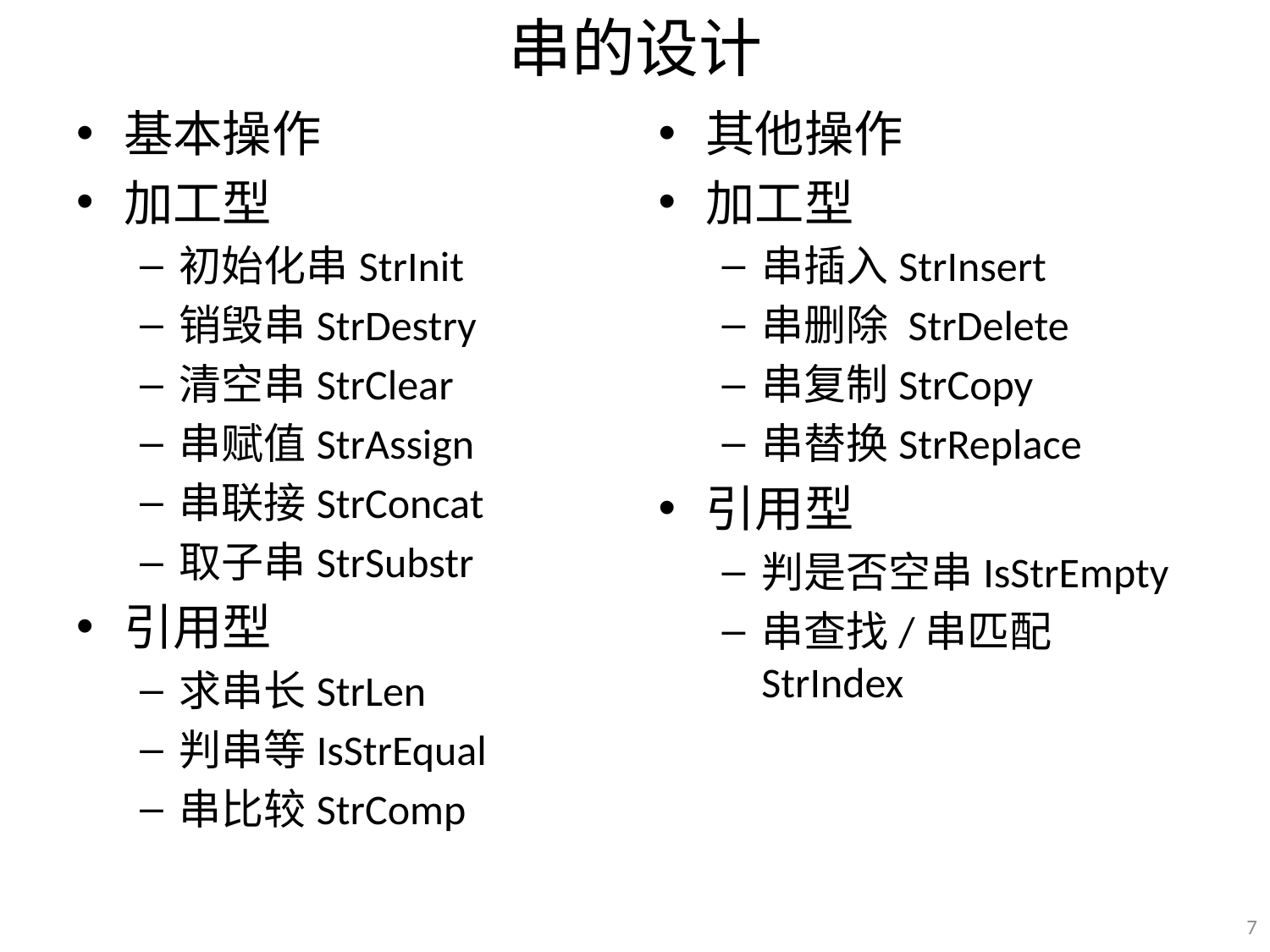

# 串的设计
基本操作
加工型
初始化串StrInit
销毁串StrDestry
清空串StrClear
串赋值StrAssign
串联接StrConcat
取子串StrSubstr
引用型
求串长StrLen
判串等IsStrEqual
串比较StrComp

其他操作
加工型
串插入StrInsert
串删除 StrDelete
串复制StrCopy
串替换StrReplace
引用型
判是否空串IsStrEmpty
串查找/串匹配StrIndex

7